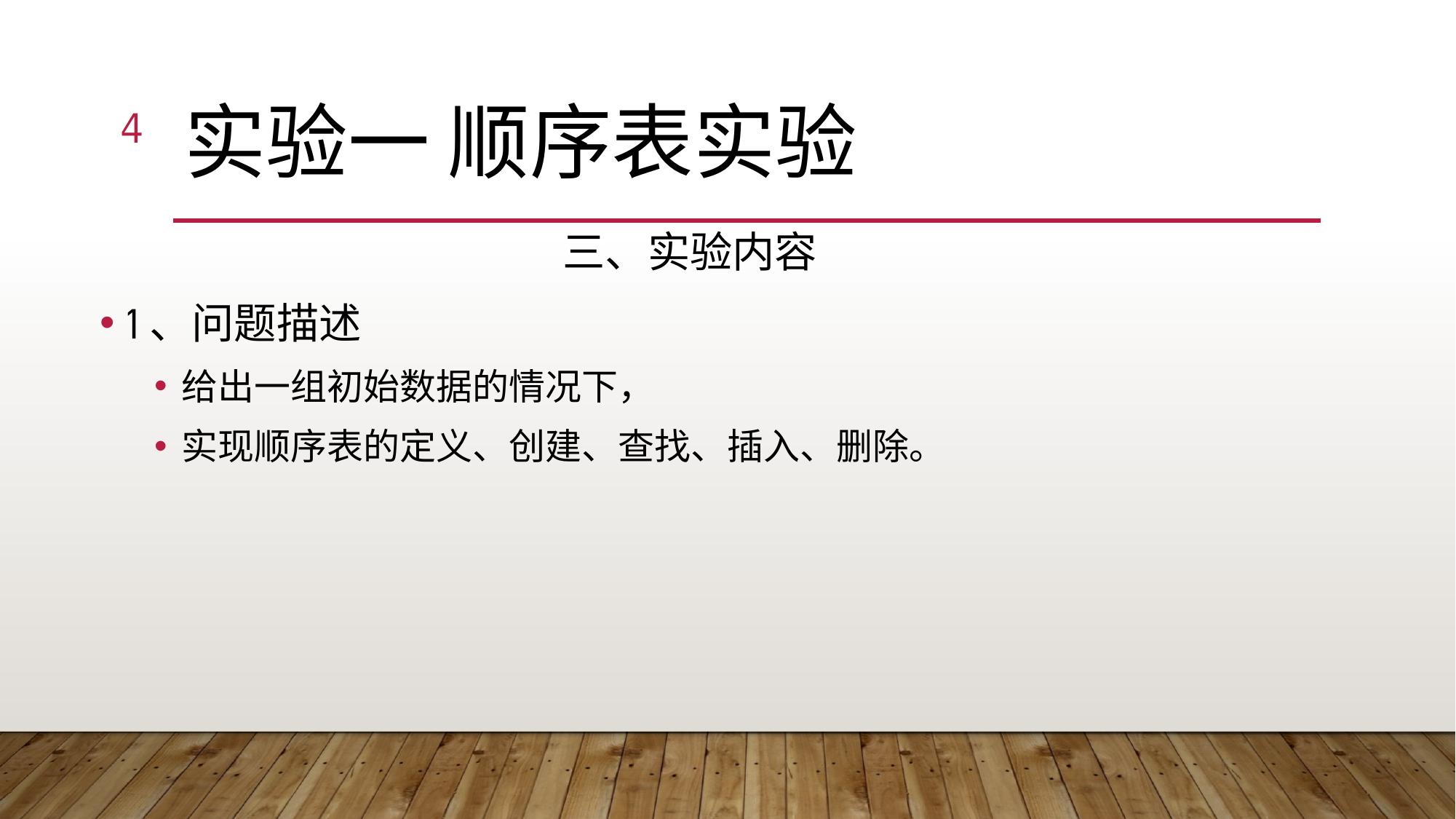

4
# 实验一 顺序表实验
三、实验内容
1、问题描述
给出一组初始数据的情况下，
实现顺序表的定义、创建、查找、插入、删除。